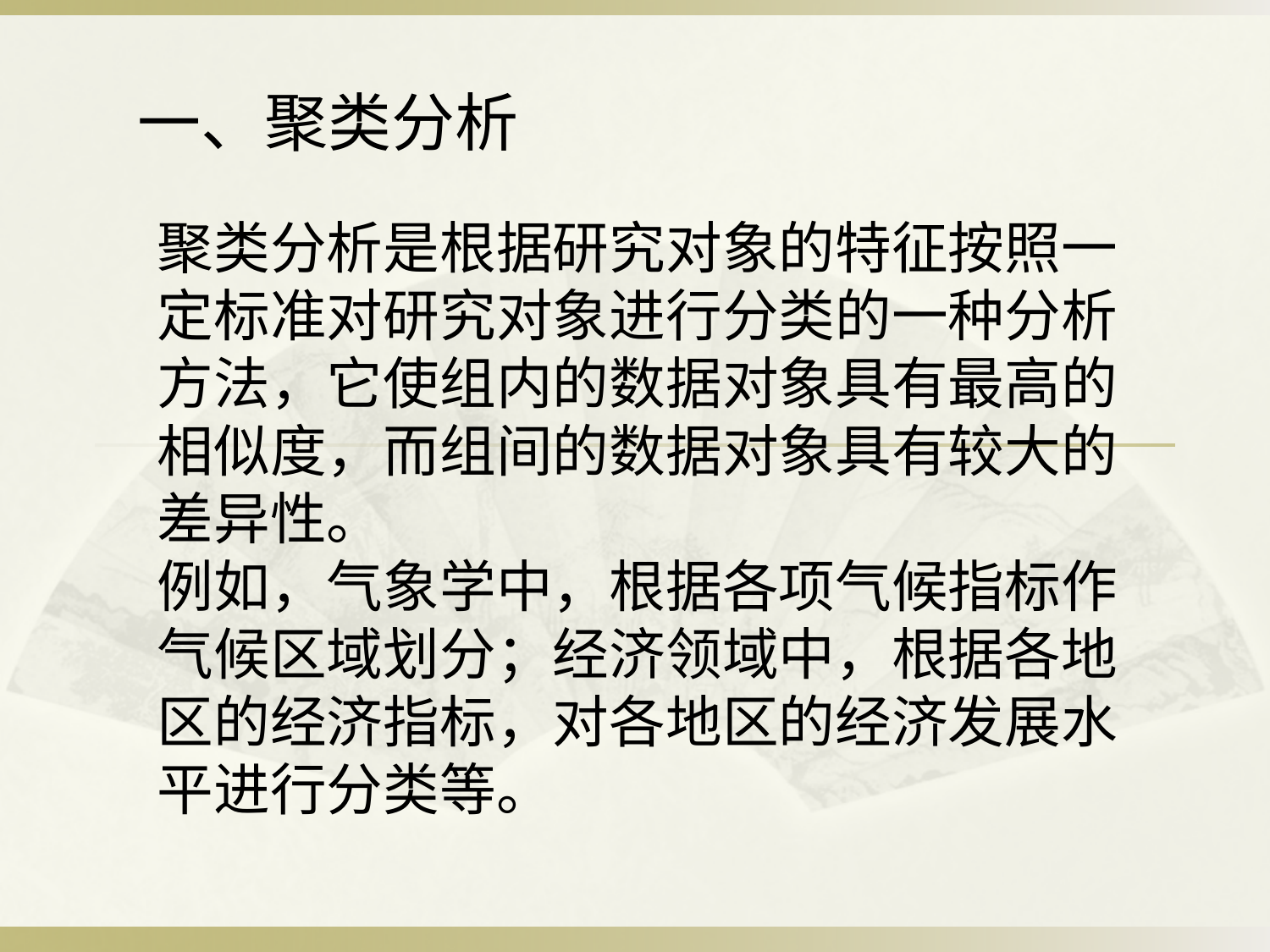

一、聚类分析
聚类分析是根据研究对象的特征按照一定标准对研究对象进行分类的一种分析方法，它使组内的数据对象具有最高的相似度，而组间的数据对象具有较大的差异性。
例如，气象学中，根据各项气候指标作气候区域划分；经济领域中，根据各地区的经济指标，对各地区的经济发展水平进行分类等。